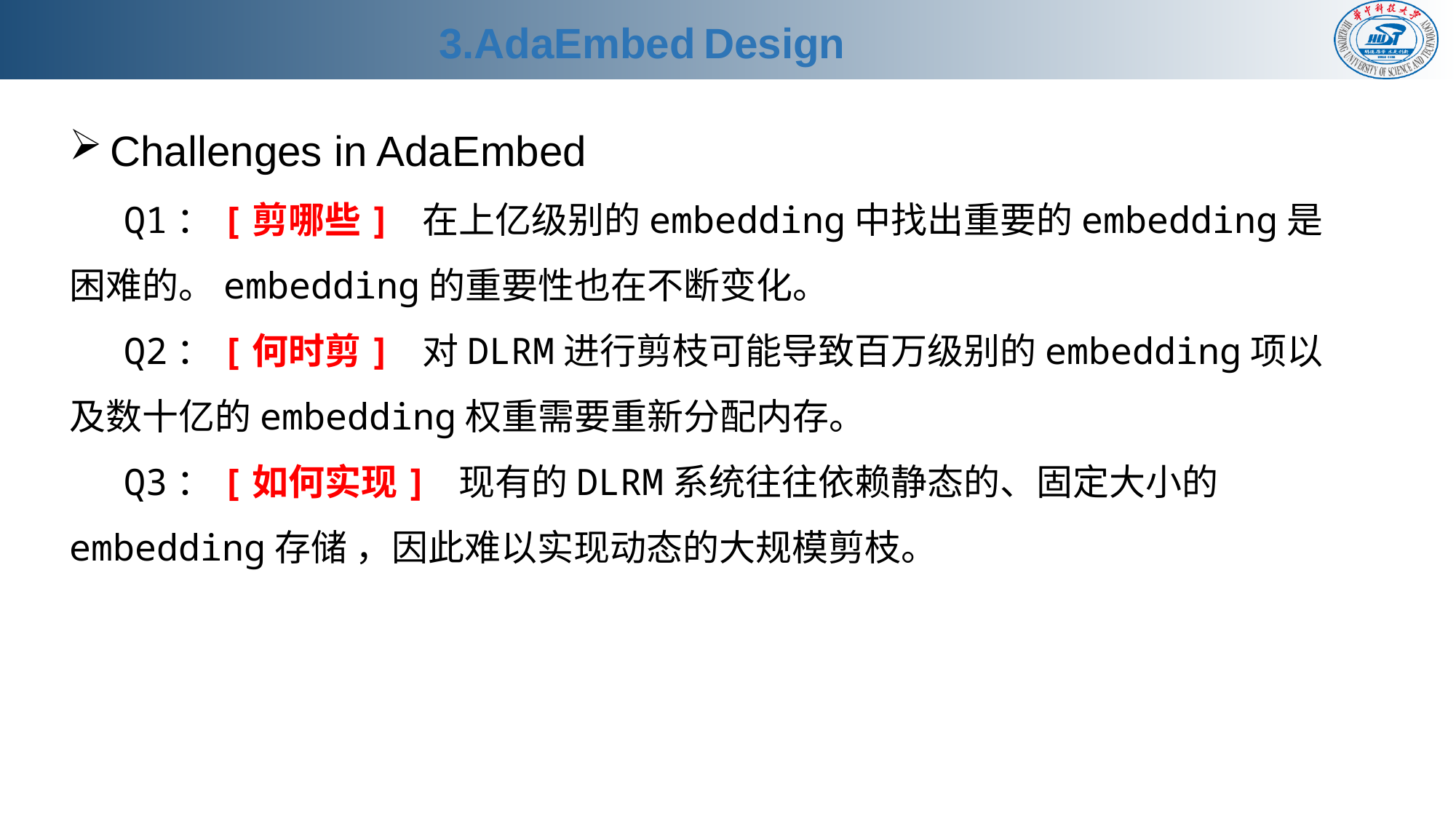

3.AdaEmbed Design
Challenges in AdaEmbed
Q1：[剪哪些] 在上亿级别的embedding中找出重要的embedding是困难的。embedding的重要性也在不断变化。
Q2：[何时剪] 对DLRM进行剪枝可能导致百万级别的embedding项以及数十亿的embedding权重需要重新分配内存。
Q3：[如何实现] 现有的DLRM系统往往依赖静态的、固定大小的embedding存储 ，因此难以实现动态的大规模剪枝。